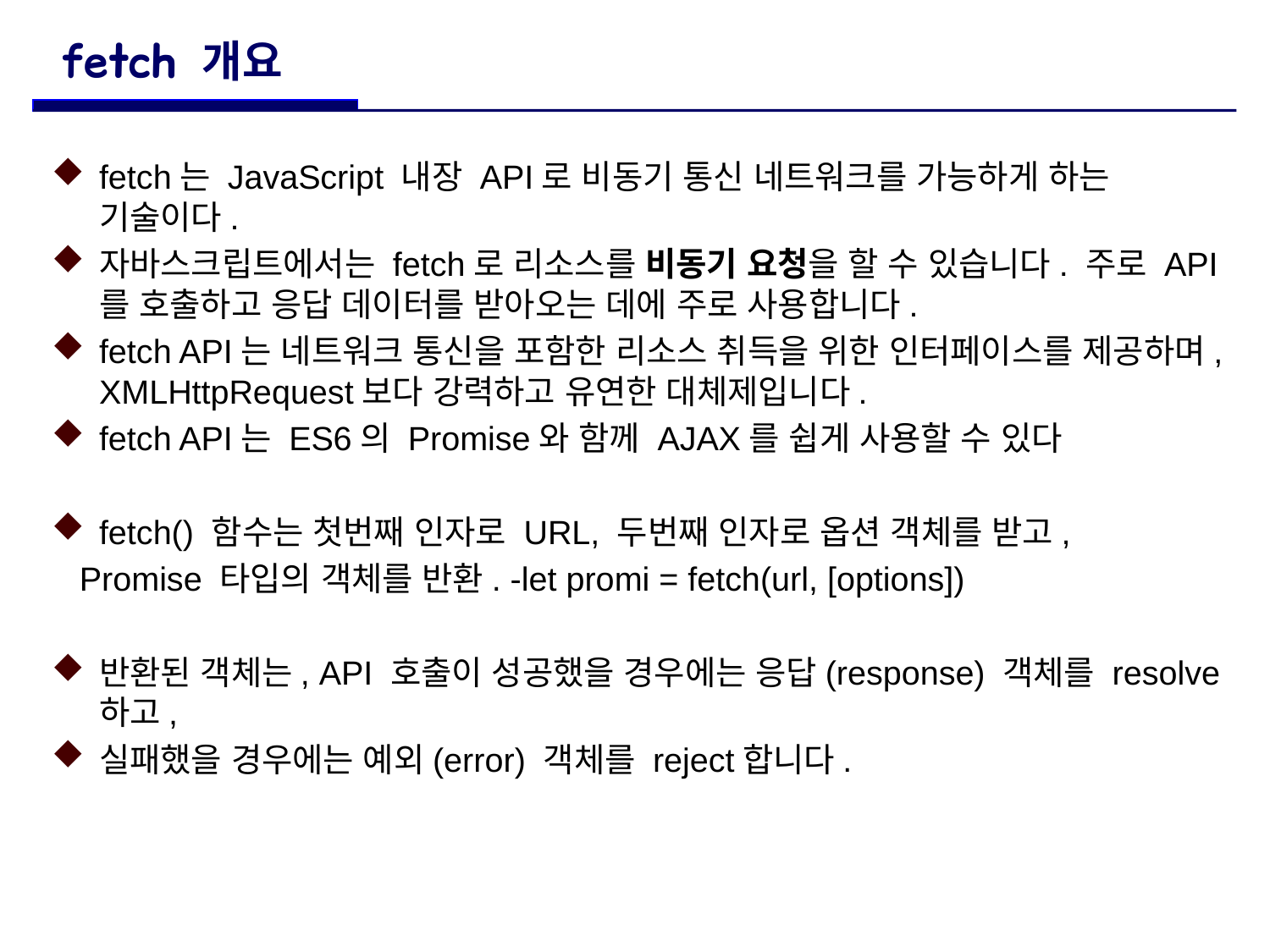

# fetch 개요
fetch는 JavaScript 내장 API로 비동기 통신 네트워크를 가능하게 하는 기술이다.
자바스크립트에서는 fetch로 리소스를 비동기 요청을 할 수 있습니다. 주로 API를 호출하고 응답 데이터를 받아오는 데에 주로 사용합니다.
fetch API는 네트워크 통신을 포함한 리소스 취득을 위한 인터페이스를 제공하며, XMLHttpRequest보다 강력하고 유연한 대체제입니다.
fetch API는 ES6의 Promise와 함께 AJAX를 쉽게 사용할 수 있다

fetch() 함수는 첫번째 인자로 URL, 두번째 인자로 옵션 객체를 받고,
   Promise 타입의 객체를 반환. -let promi = fetch(url, [options])

반환된 객체는, API 호출이 성공했을 경우에는 응답(response) 객체를 resolve하고,
실패했을 경우에는 예외(error) 객체를 reject합니다.